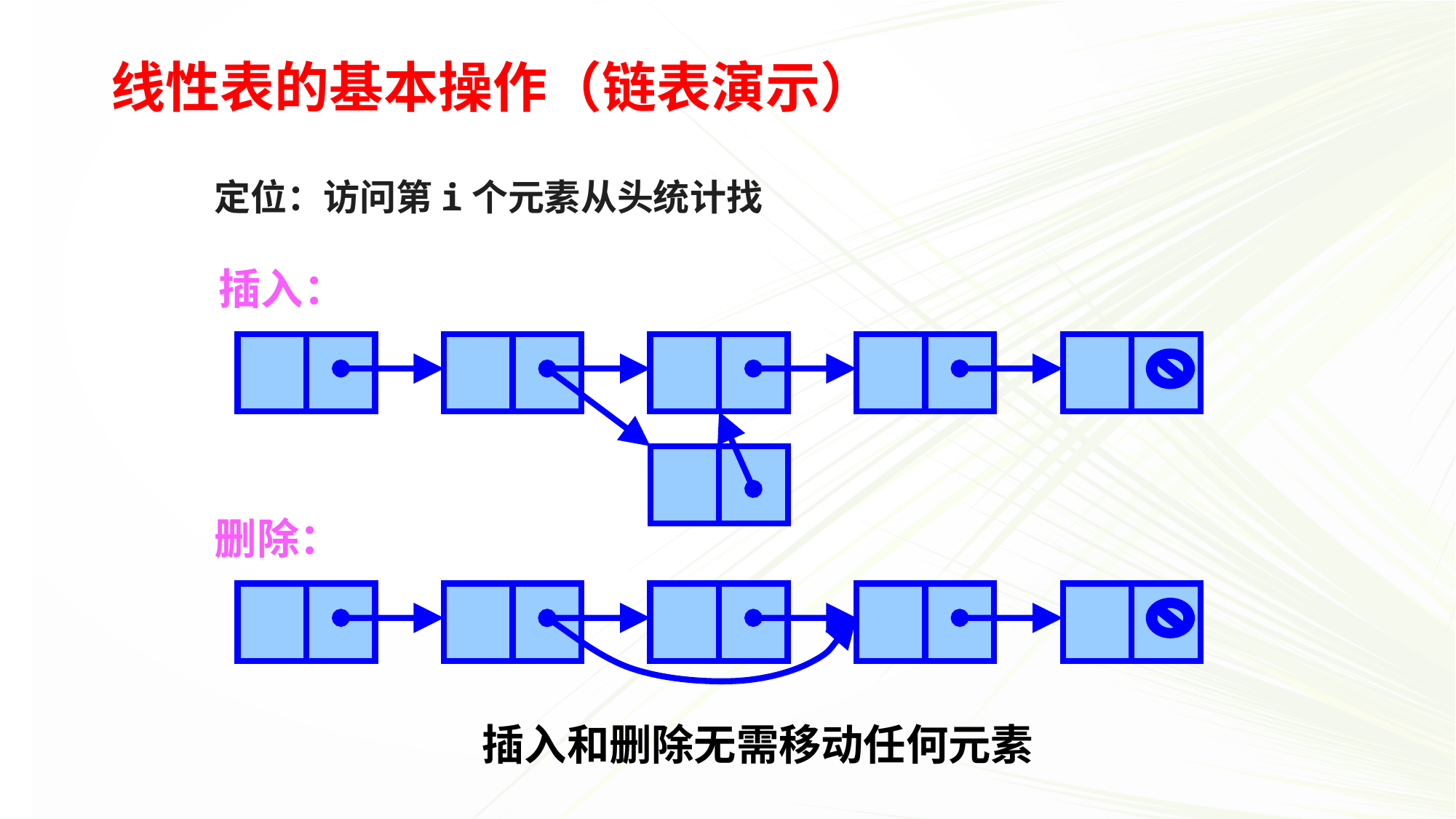

线性表的基本操作（链表演示）
定位：访问第i个元素从头统计找
插入：

删除：

插入和删除无需移动任何元素